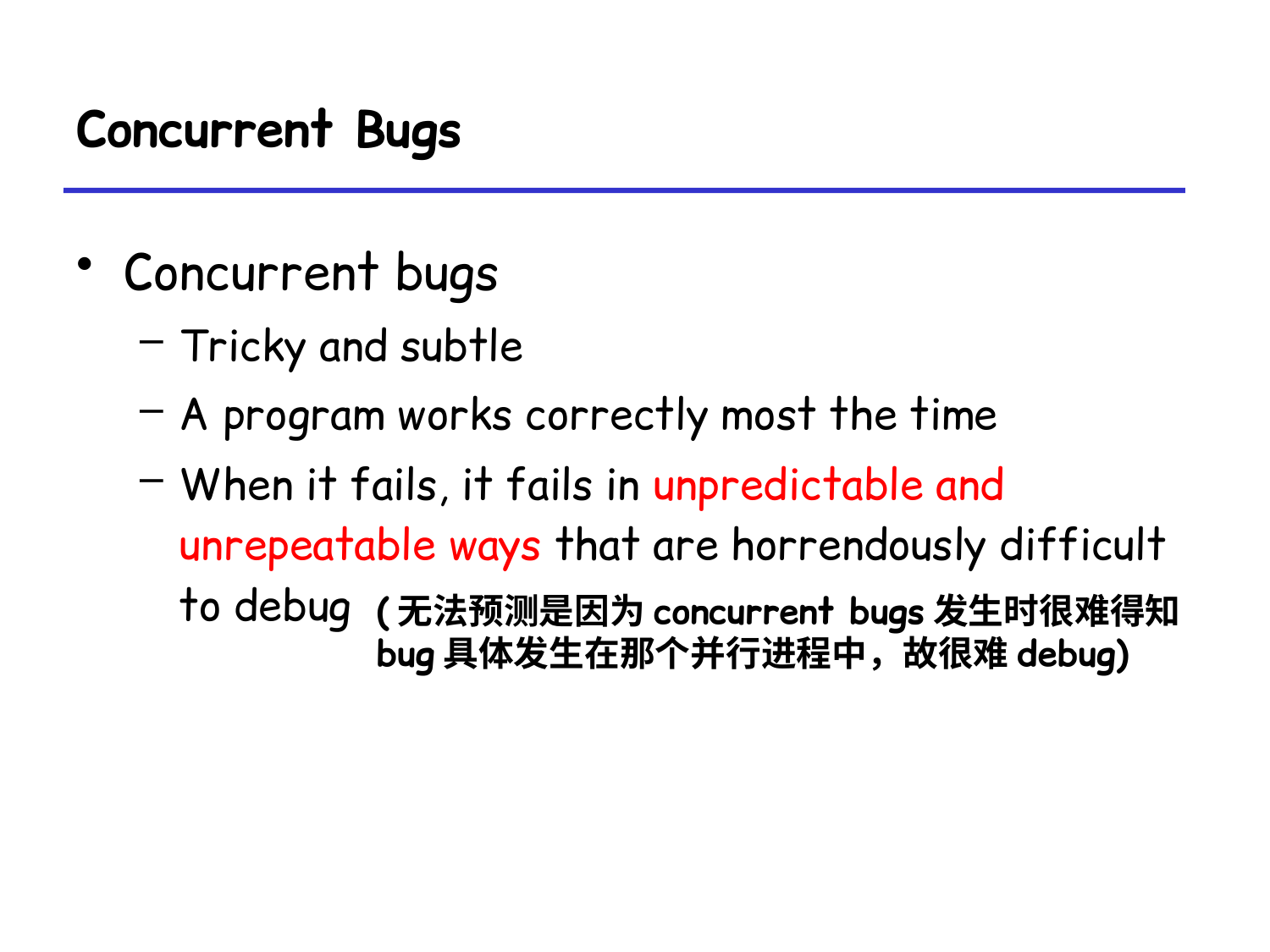

# Concurrent Bugs
Concurrent bugs
Tricky and subtle
A program works correctly most the time
When it fails, it fails in unpredictable and unrepeatable ways that are horrendously difficult to debug
(无法预测是因为concurrent bugs发生时很难得知
bug具体发生在那个并行进程中，故很难debug)
5